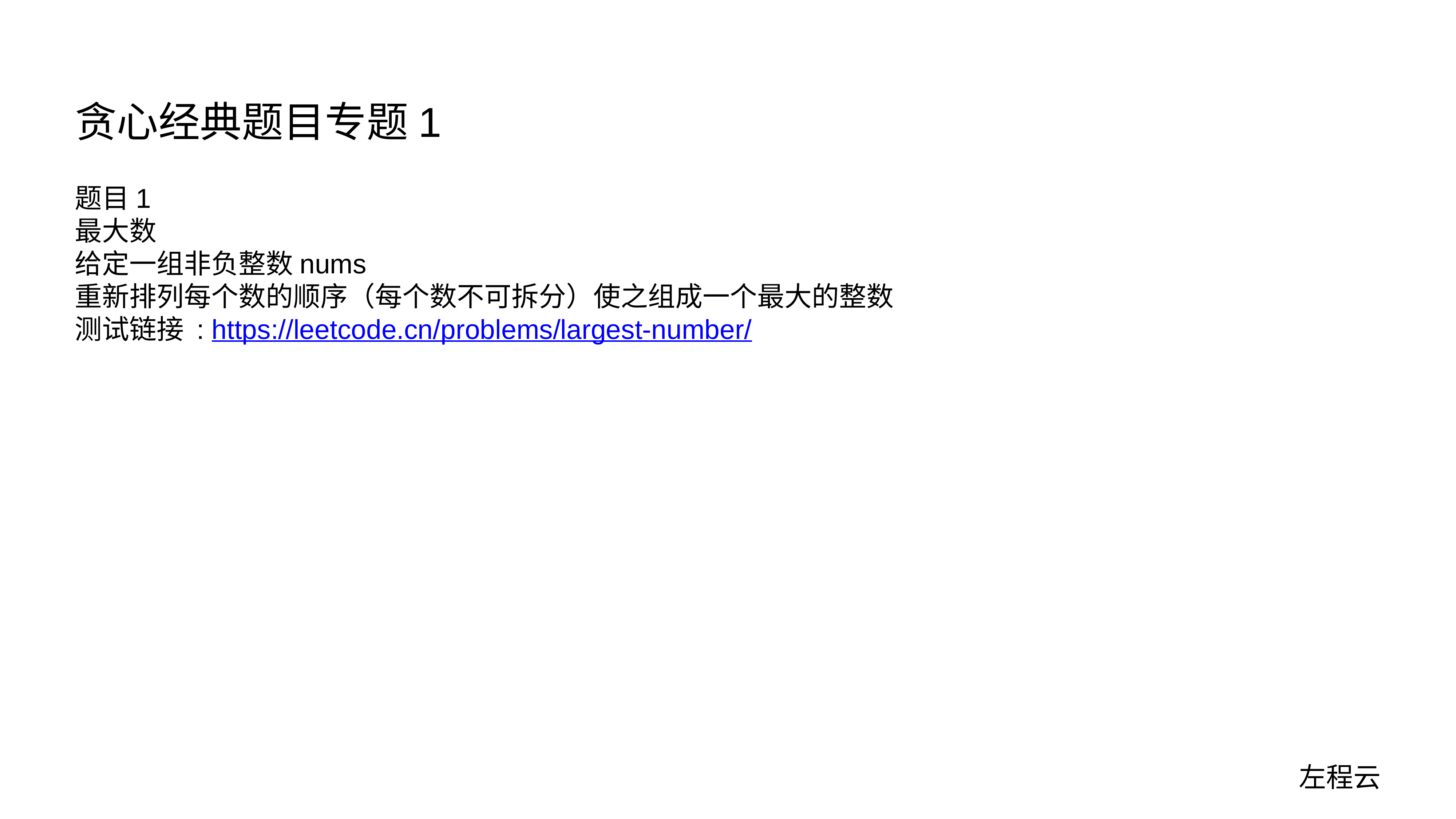

# 贪心经典题目专题1
题目1
最大数
给定一组非负整数nums
重新排列每个数的顺序（每个数不可拆分）使之组成一个最大的整数
测试链接 : https://leetcode.cn/problems/largest-number/
左程云